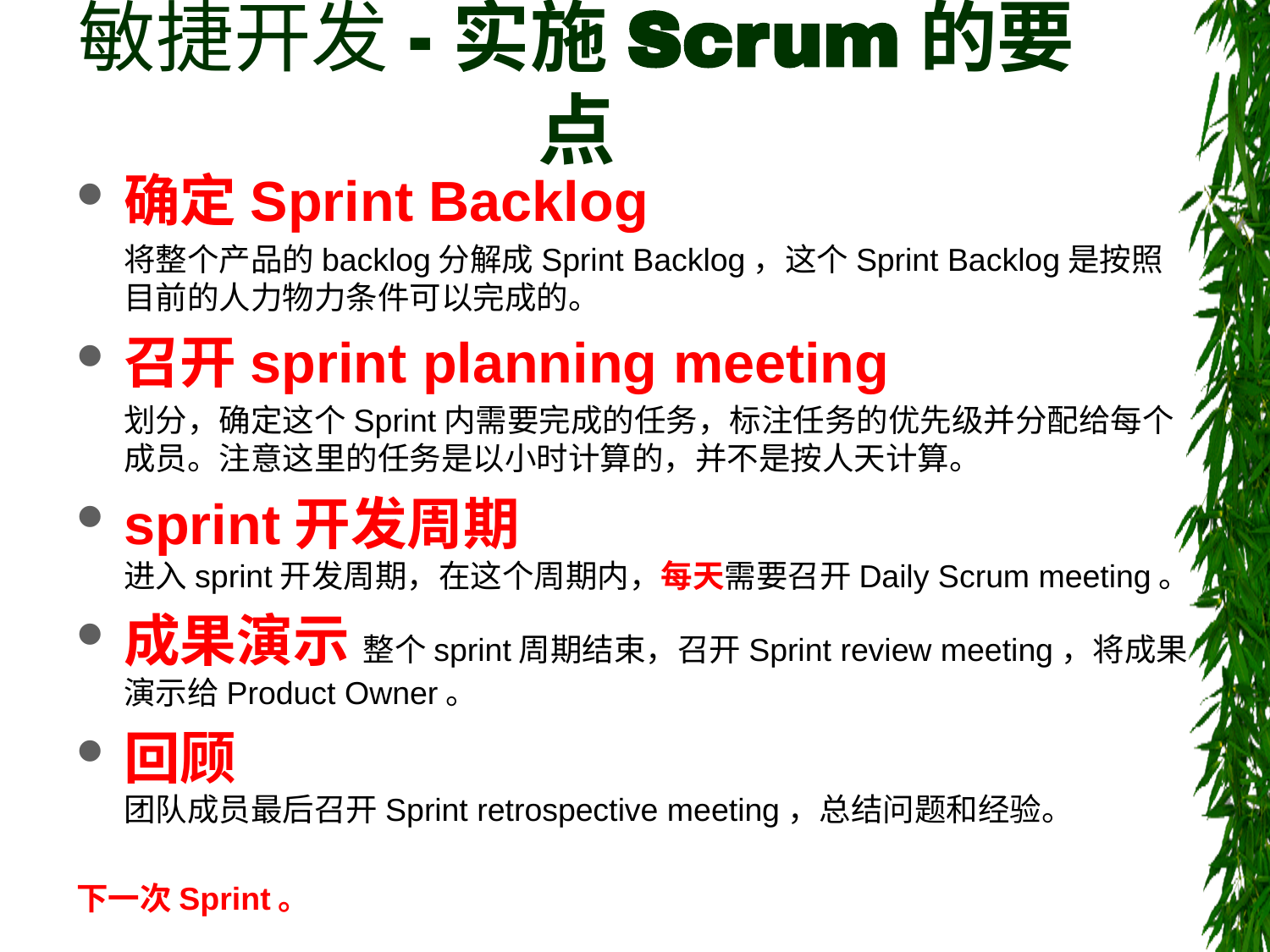

# 敏捷开发-实施Scrum的要点
确定Sprint Backlog
	将整个产品的backlog分解成Sprint Backlog，这个Sprint Backlog是按照目前的人力物力条件可以完成的。
召开sprint planning meeting
	划分，确定这个Sprint内需要完成的任务，标注任务的优先级并分配给每个成员。注意这里的任务是以小时计算的，并不是按人天计算。
sprint开发周期
进入sprint开发周期，在这个周期内，每天需要召开Daily Scrum meeting。
成果演示 整个sprint周期结束，召开Sprint review meeting，将成果演示给Product Owner。
回顾
团队成员最后召开Sprint retrospective meeting，总结问题和经验。

下一次Sprint。